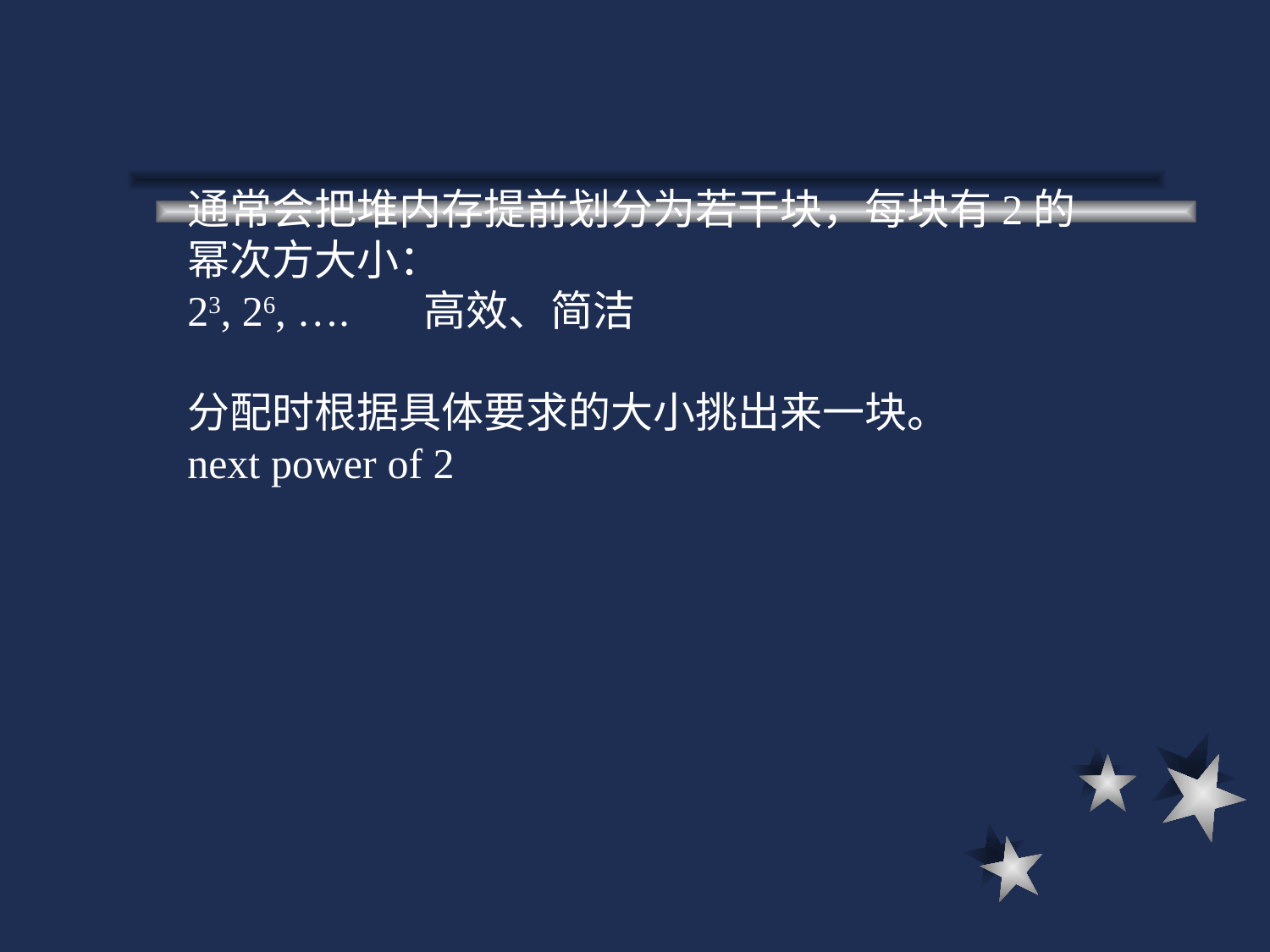

通常会把堆内存提前划分为若干块，每块有2的幂次方大小：
23, 26, ….      高效、简洁

分配时根据具体要求的大小挑出来一块。
next power of 2